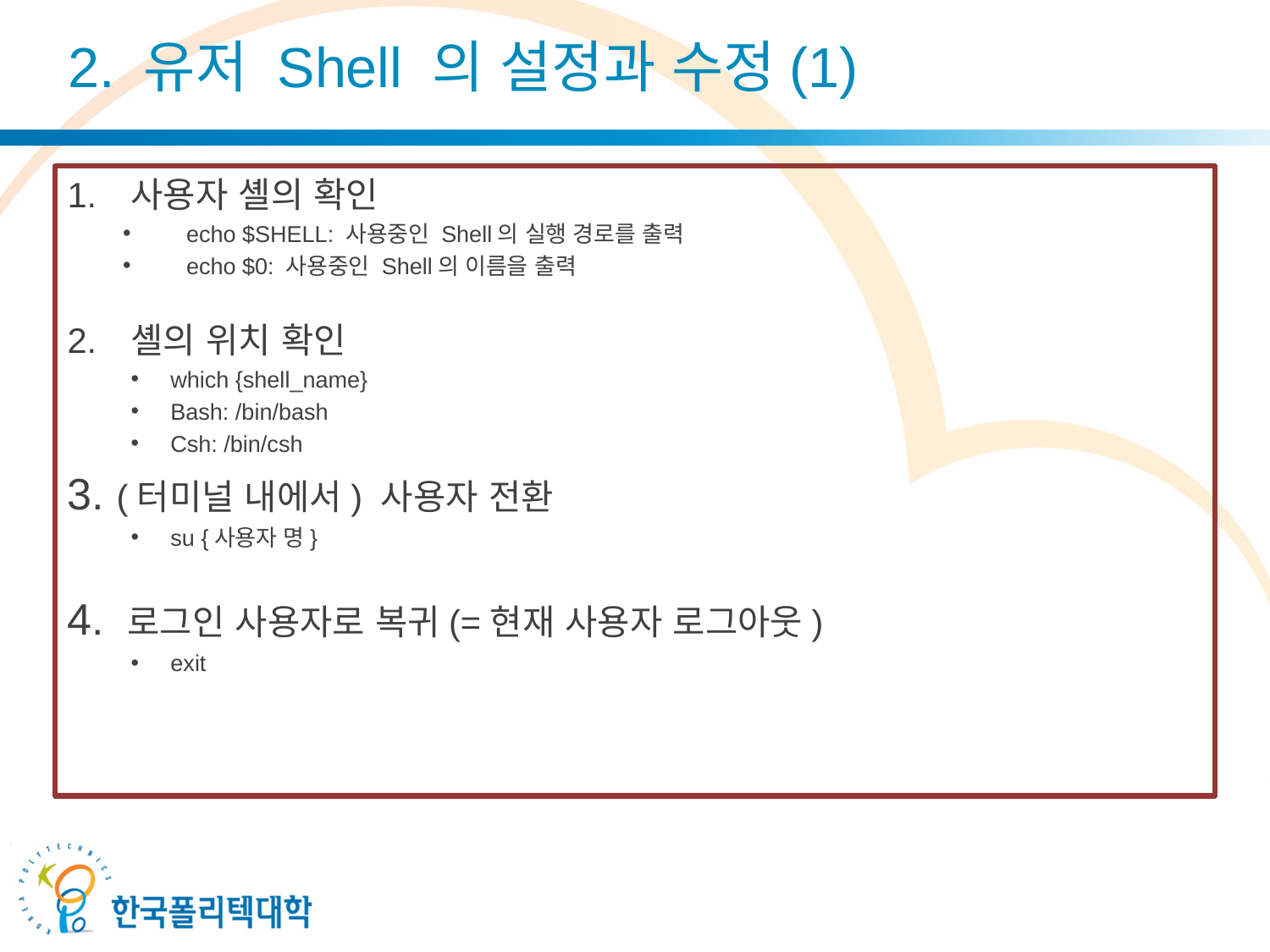

# 2. 유저 Shell 의 설정과 수정(1)
사용자 셸의 확인
echo $SHELL: 사용중인 Shell의 실행 경로를 출력
echo $0: 사용중인 Shell의 이름을 출력

셸의 위치 확인
which {shell_name}
Bash: /bin/bash
Csh: /bin/csh
3. (터미널 내에서) 사용자 전환
su {사용자 명}

4. 로그인 사용자로 복귀(=현재 사용자 로그아웃)
exit